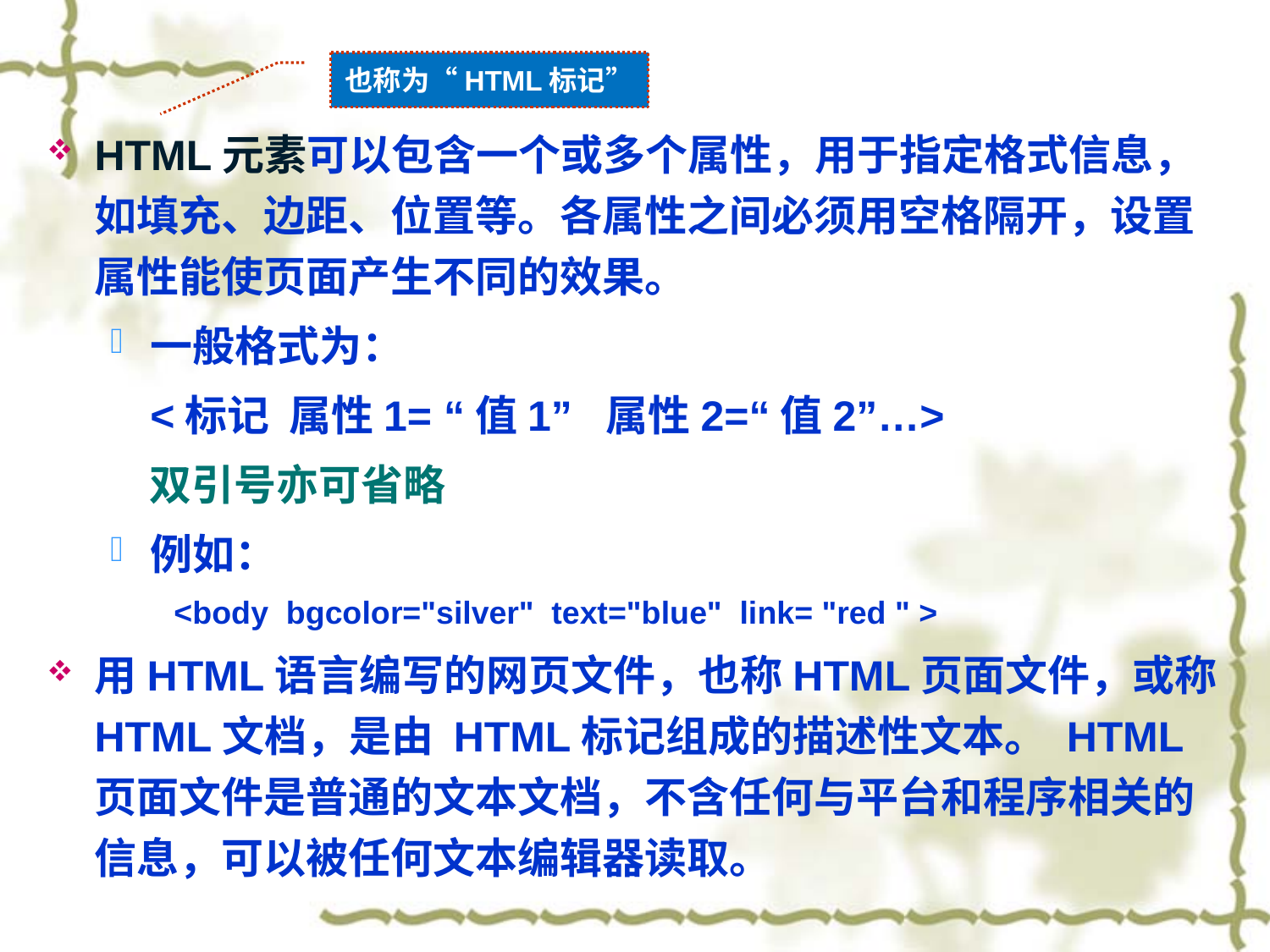

也称为“HTML标记”
HTML元素可以包含一个或多个属性，用于指定格式信息，如填充、边距、位置等。各属性之间必须用空格隔开，设置属性能使页面产生不同的效果。
一般格式为：
	<标记  属性1= “值1”  属性2=“值2”…>
   双引号亦可省略
例如：
<body  bgcolor="silver"  text="blue"  link= "red " >
用HTML语言编写的网页文件，也称HTML页面文件，或称HTML文档，是由 HTML标记组成的描述性文本。 HTML页面文件是普通的文本文档，不含任何与平台和程序相关的信息，可以被任何文本编辑器读取。